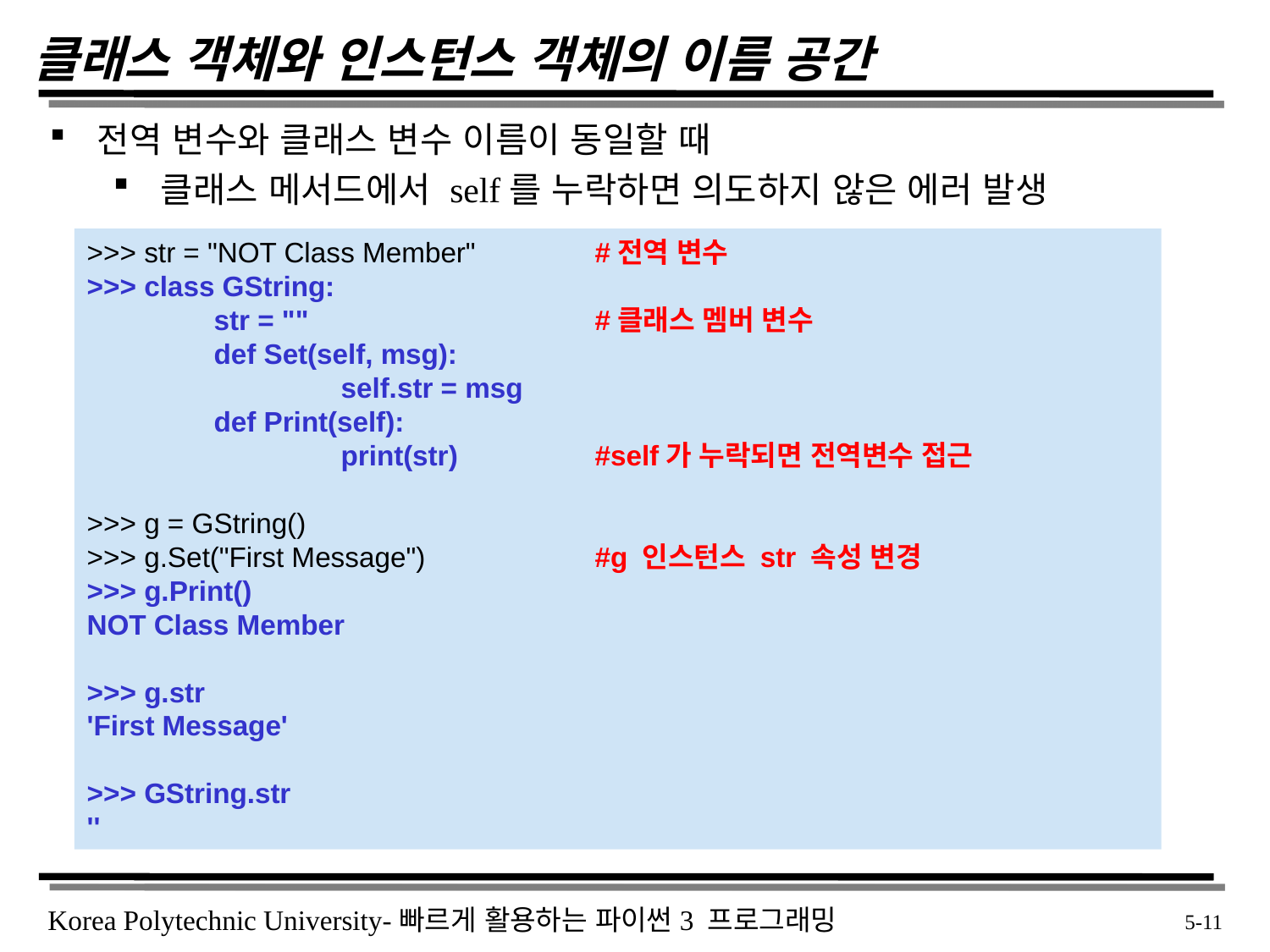

# 클래스 객체와 인스턴스 객체의 이름 공간
전역 변수와 클래스 변수 이름이 동일할 때
클래스 메서드에서 self를 누락하면 의도하지 않은 에러 발생

>>> str = "NOT Class Member"	#전역 변수
>>> class GString:
	str = ""			#클래스 멤버 변수
	def Set(self, msg):
		self.str = msg
	def Print(self):
		print(str)		#self가 누락되면 전역변수 접근

>>> g = GString()
>>> g.Set("First Message")		#g 인스턴스 str 속성 변경
>>> g.Print()
NOT Class Member

>>> g.str
'First Message'

>>> GString.str
''
 5-11